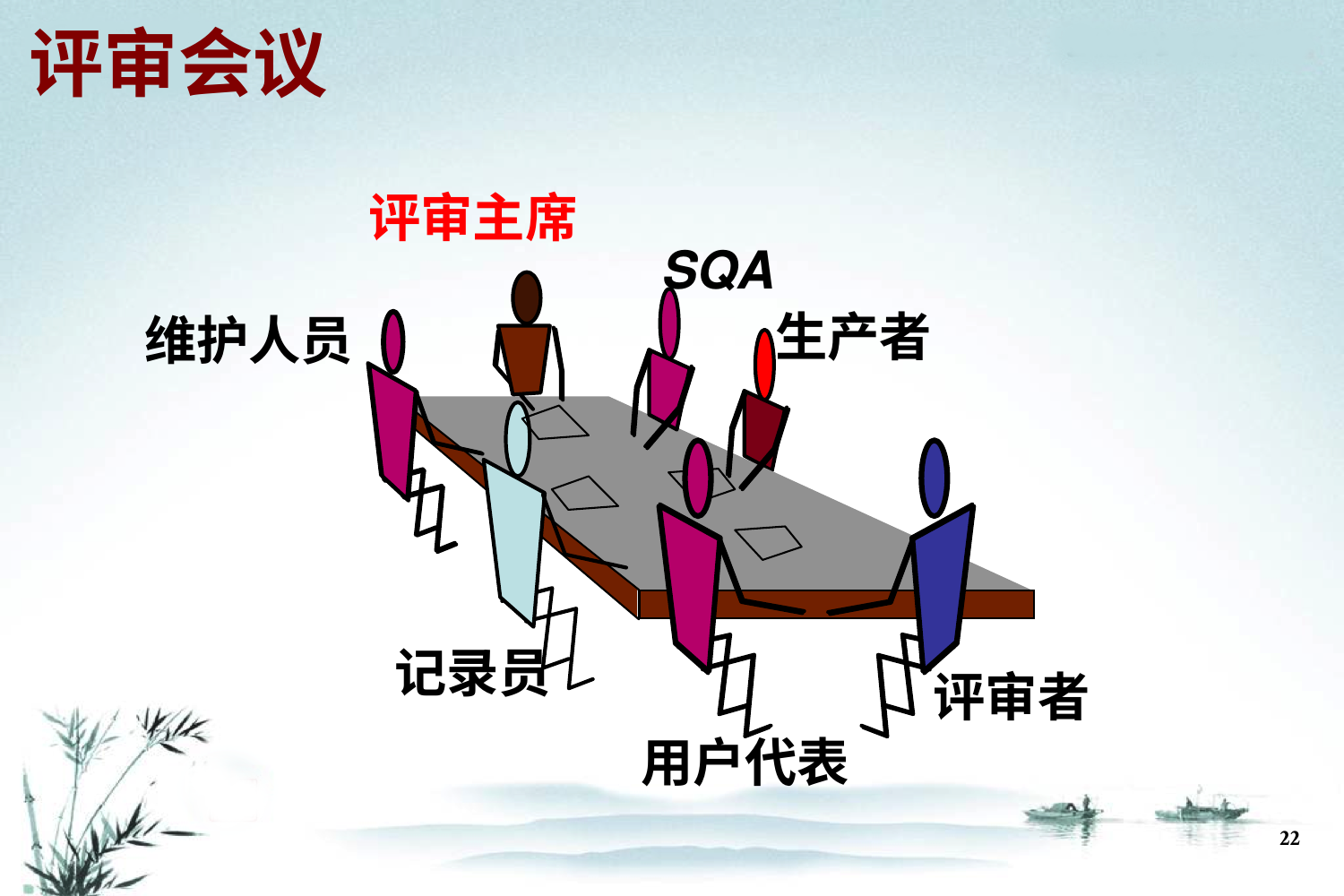

# 评审会议
评审主席
SQA

生产者

维护人员

记录员

评审者
用户代表
22